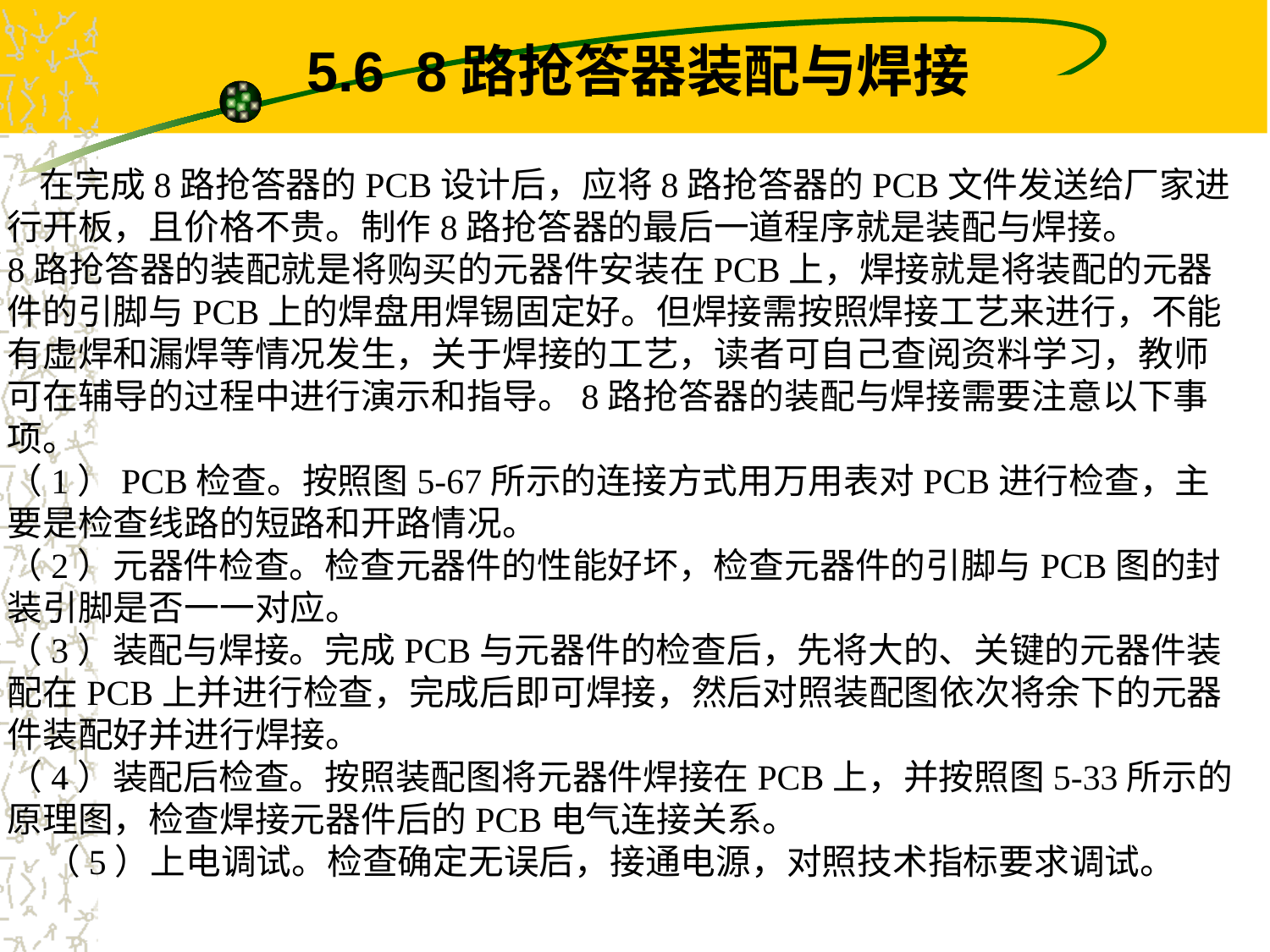

# 5.6  8路抢答器装配与焊接
   在完成8路抢答器的PCB设计后，应将8路抢答器的PCB文件发送给厂家进行开板，且价格不贵。制作8路抢答器的最后一道程序就是装配与焊接。8路抢答器的装配就是将购买的元器件安装在PCB上，焊接就是将装配的元器件的引脚与PCB上的焊盘用焊锡固定好。但焊接需按照焊接工艺来进行，不能有虚焊和漏焊等情况发生，关于焊接的工艺，读者可自己查阅资料学习，教师可在辅导的过程中进行演示和指导。8路抢答器的装配与焊接需要注意以下事项。（1）PCB检查。按照图5-67所示的连接方式用万用表对PCB进行检查，主要是检查线路的短路和开路情况。（2）元器件检查。检查元器件的性能好坏，检查元器件的引脚与PCB图的封装引脚是否一一对应。（3）装配与焊接。完成PCB与元器件的检查后，先将大的、关键的元器件装配在PCB上并进行检查，完成后即可焊接，然后对照装配图依次将余下的元器件装配好并进行焊接。（4）装配后检查。按照装配图将元器件焊接在PCB上，并按照图5-33所示的原理图，检查焊接元器件后的PCB电气连接关系。（5）上电调试。检查确定无误后，接通电源，对照技术指标要求调试。